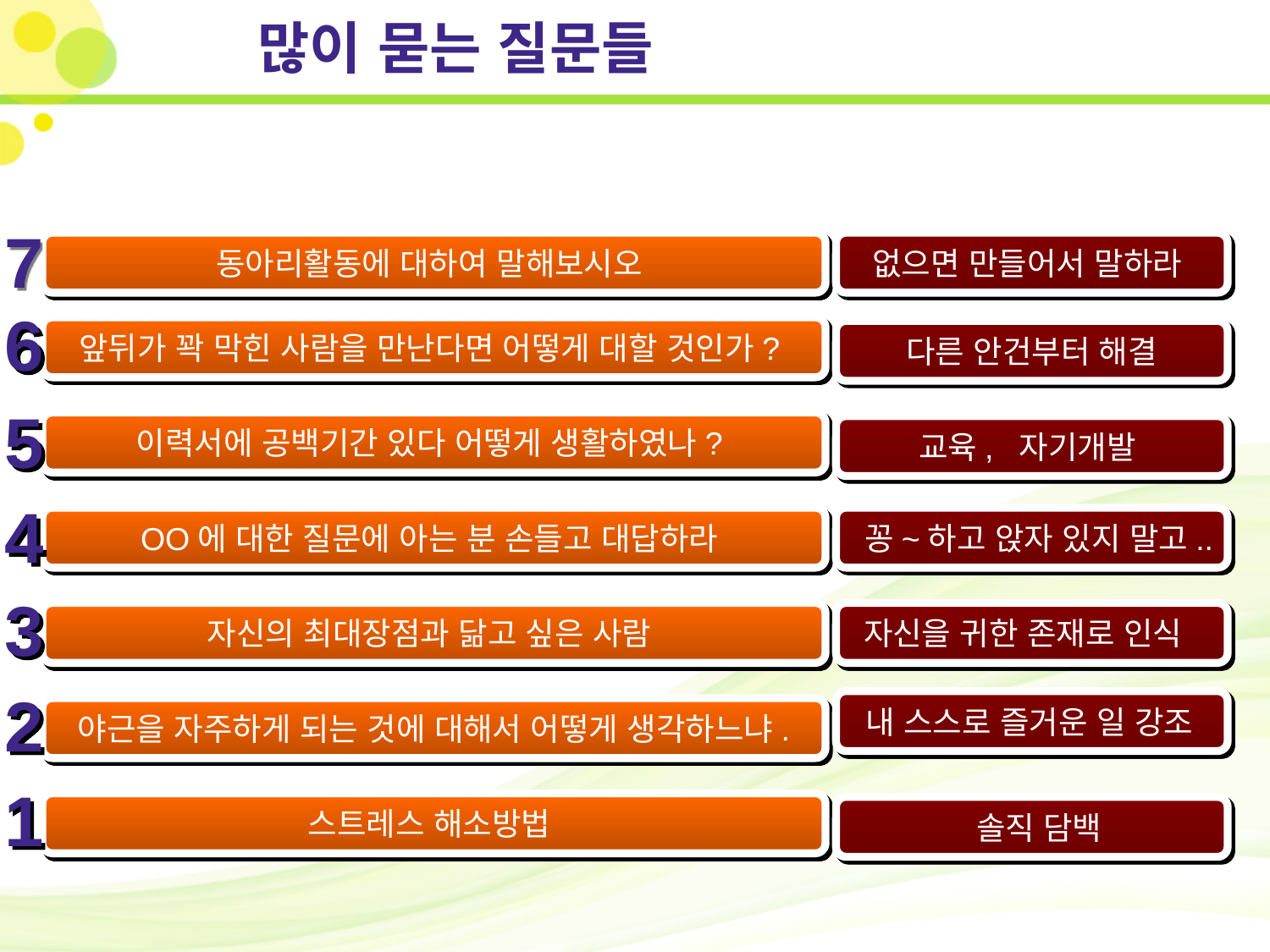

많이 묻는 질문들
7
동아리활동에 대하여 말해보시오
없으면 만들어서 말하라
6
앞뒤가 꽉 막힌 사람을 만난다면 어떻게 대할 것인가?
다른 안건부터 해결
5
이력서에 공백기간 있다 어떻게 생활하였나?
교육,  자기개발
4
OO에 대한 질문에 아는 분 손들고 대답하라
 꽁~하고 앉자 있지 말고..
3
자신의 최대장점과 닮고 싶은 사람
자신을 귀한 존재로 인식
2
  내 스스로 즐거운 일 강조
야근을 자주하게 되는 것에 대해서 어떻게 생각하느냐.
1
스트레스 해소방법
 솔직 담백